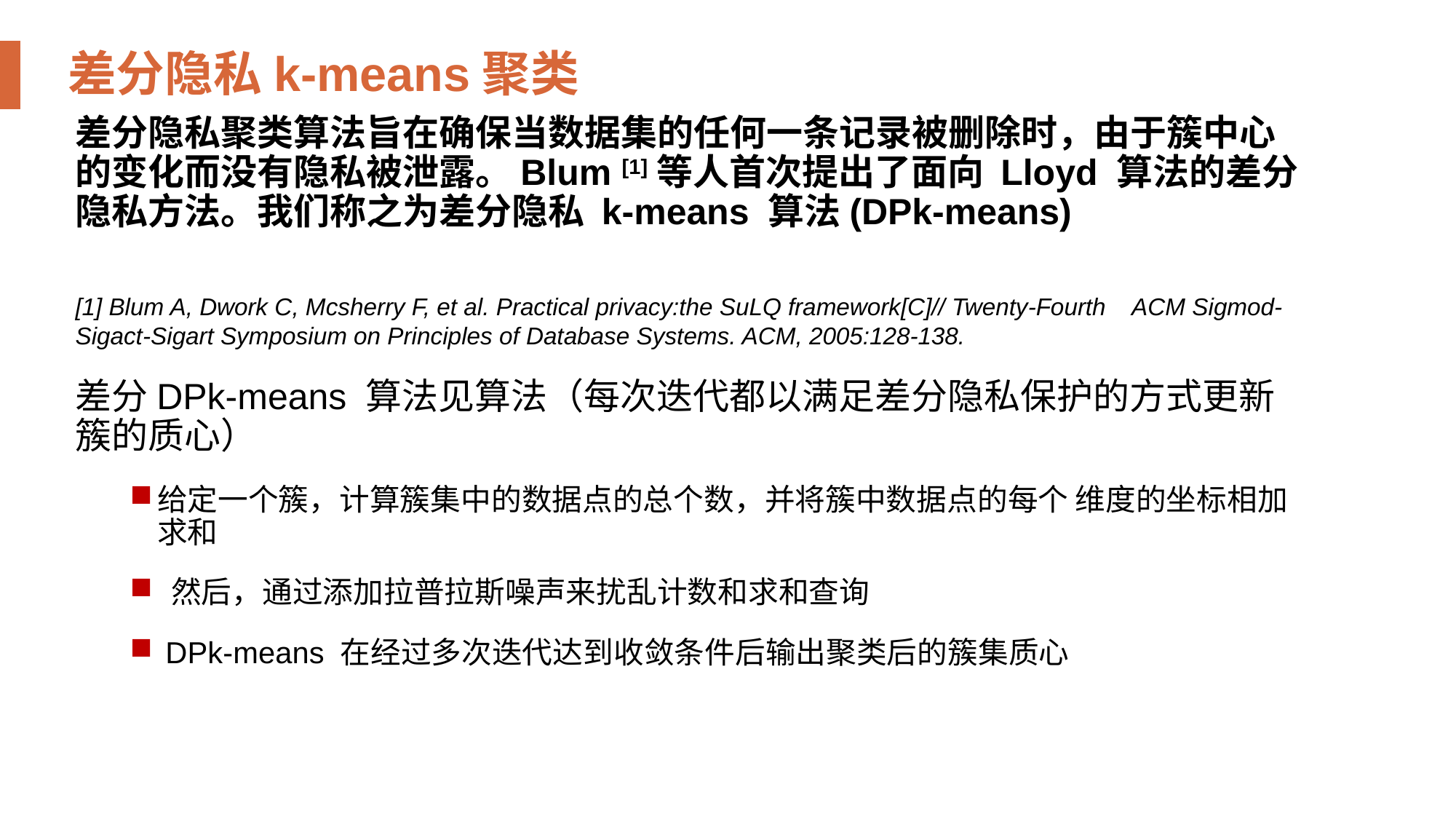

差分隐私k-means聚类

差分隐私聚类算法旨在确保当数据集的任何一条记录被删除时，由于簇中心的变化而没有隐私被泄露。Blum [1]等人首次提出了面向 Lloyd 算法的差分隐私方法。我们称之为差分隐私 k-means 算法(DPk-means)

[1] Blum A, Dwork C, Mcsherry F, et al. Practical privacy:the SuLQ framework[C]// Twenty-Fourth    ACM Sigmod-Sigact-Sigart Symposium on Principles of Database Systems. ACM, 2005:128-138.

差分DPk-means 算法见算法（每次迭代都以满足差分隐私保护的方式更新簇的质心）
给定一个簇，计算簇集中的数据点的总个数，并将簇中数据点的每个 维度的坐标相加求和
 然后，通过添加拉普拉斯噪声来扰乱计数和求和查询
 DPk-means 在经过多次迭代达到收敛条件后输出聚类后的簇集质心